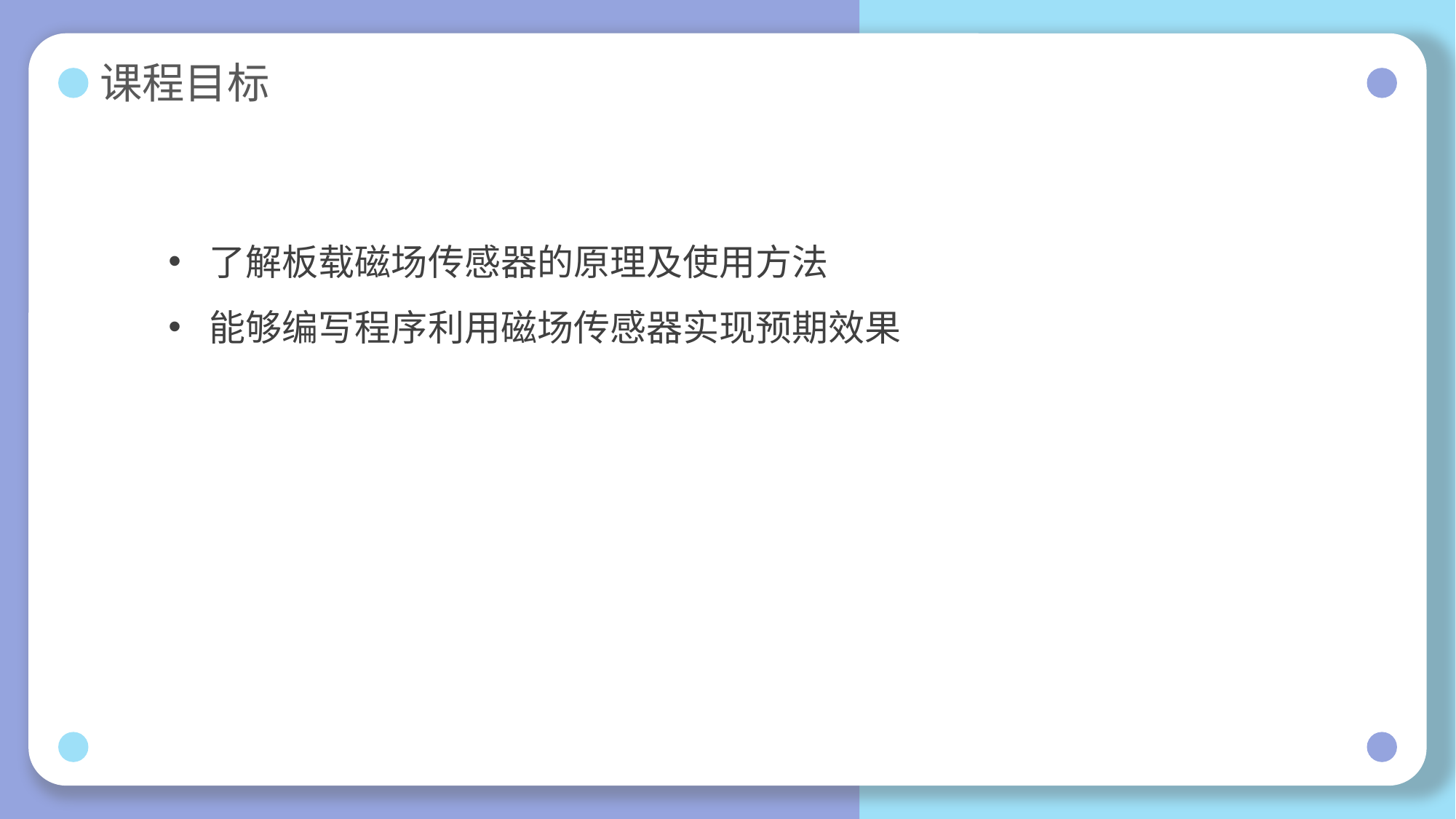

# 课程目标
了解板载磁场传感器的原理及使用方法
能够编写程序利用磁场传感器实现预期效果